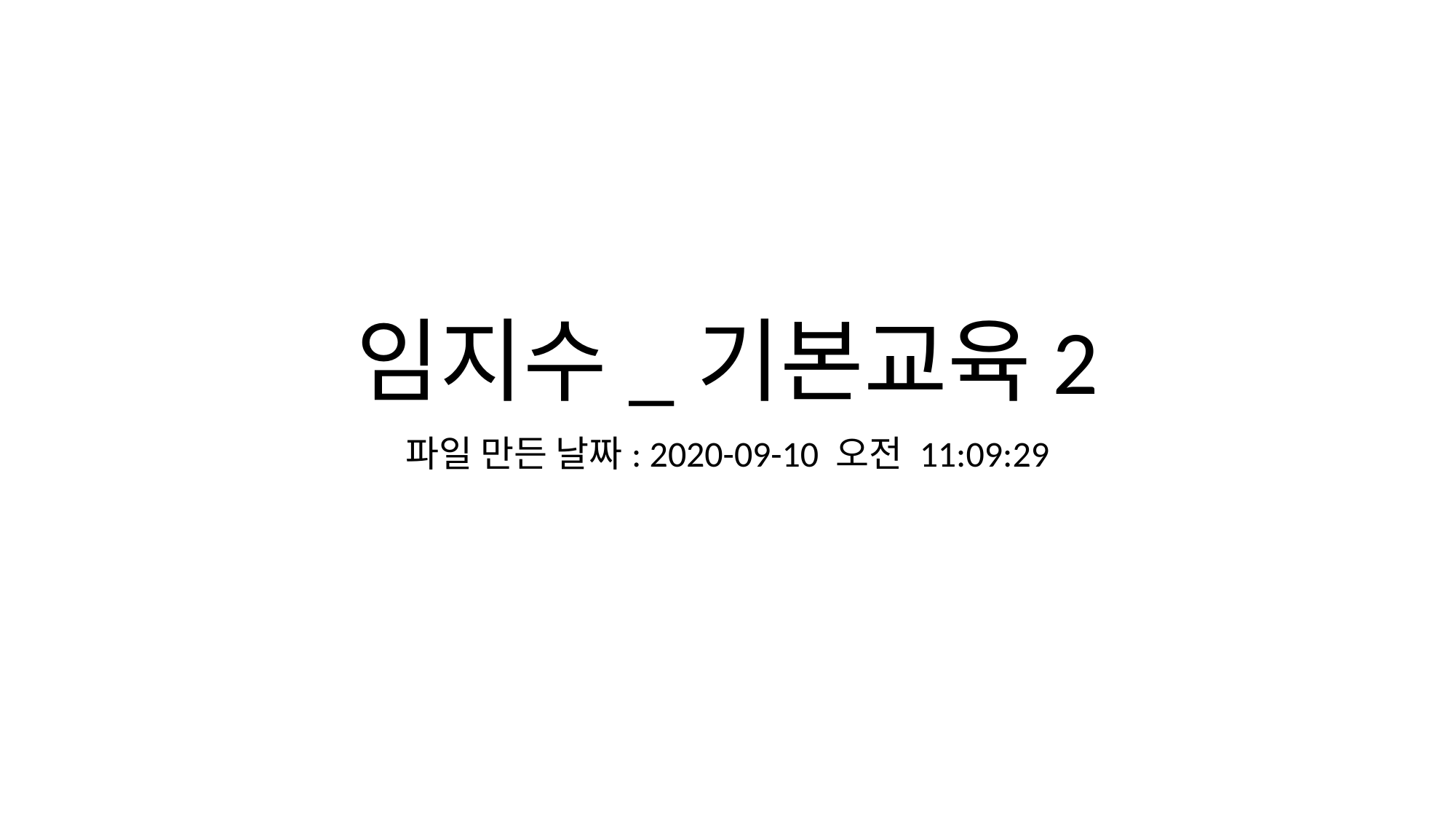

# 임지수_기본교육2
파일 만든 날짜: 2020-09-10 오전 11:09:29